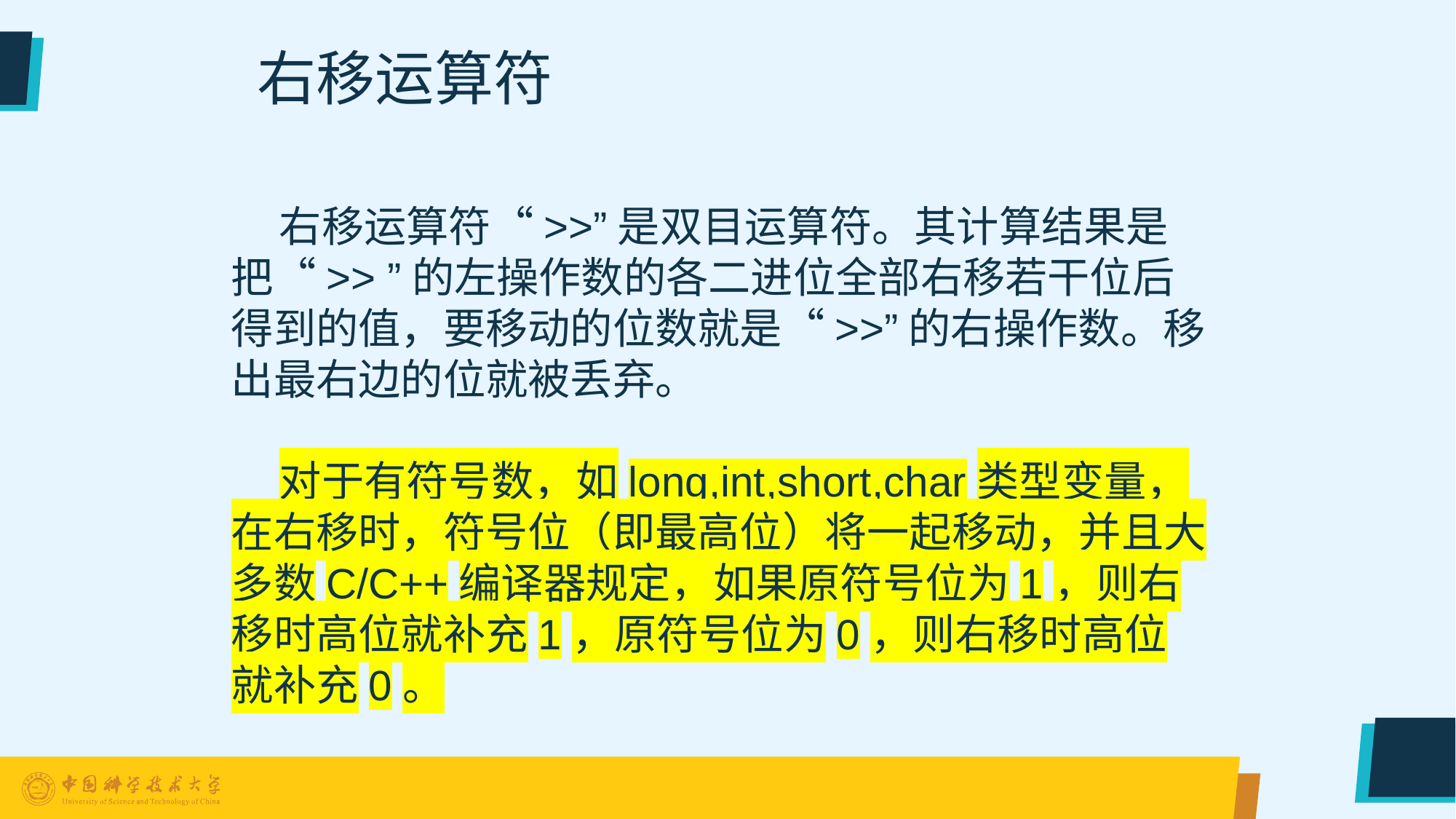

右移运算符
    右移运算符“>>”是双目运算符。其计算结果是把“>> ”的左操作数的各二进位全部右移若干位后得到的值，要移动的位数就是“>>”的右操作数。移出最右边的位就被丢弃。

    对于有符号数，如long,int,short,char类型变量，在右移时，符号位（即最高位）将一起移动，并且大多数C/C++编译器规定，如果原符号位为1，则右移时高位就补充1，原符号位为0，则右移时高位就补充0。